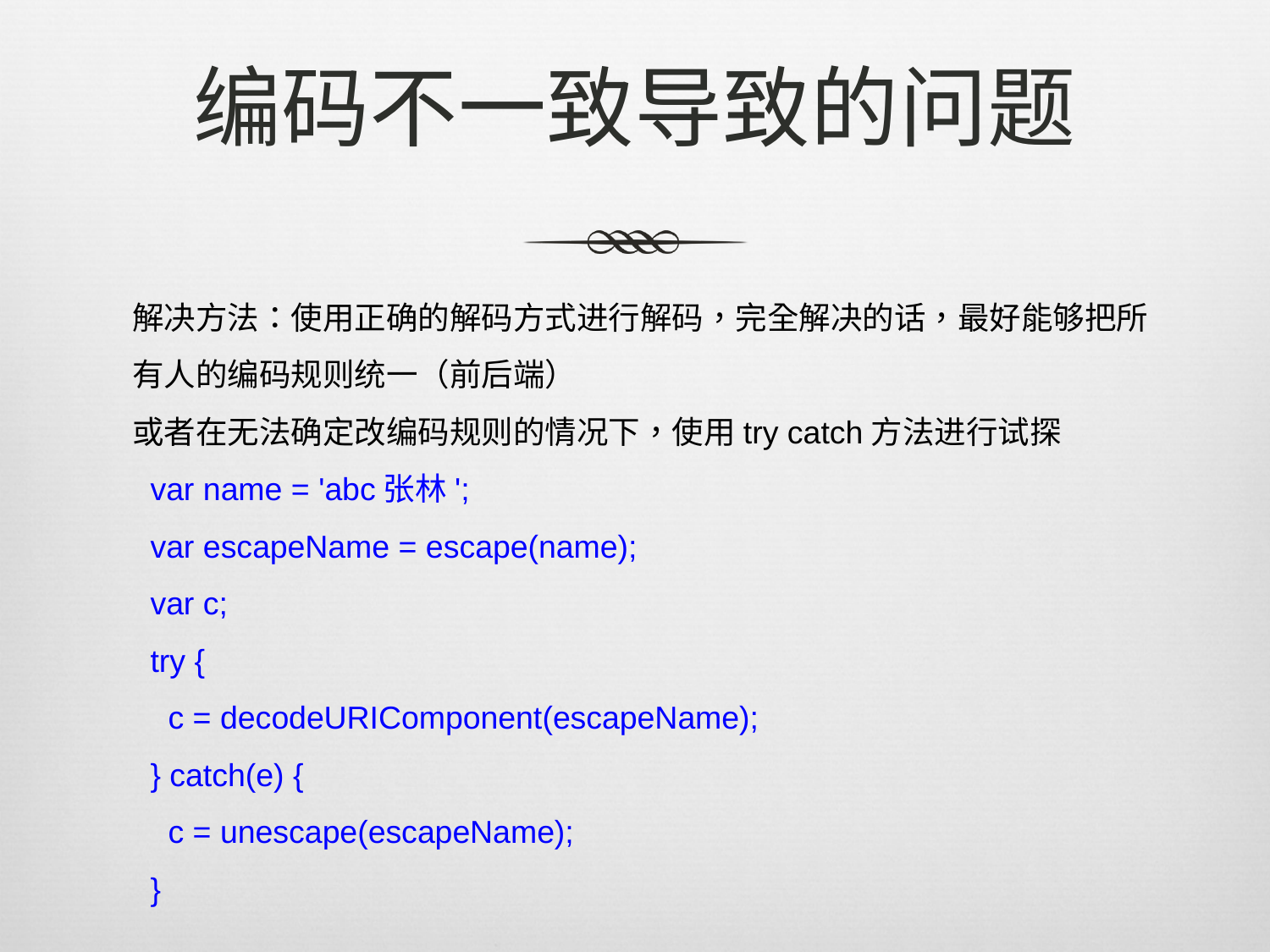

# 编码不一致导致的问题
解决方法：使用正确的解码方式进行解码，完全解决的话，最好能够把所有人的编码规则统一（前后端）
或者在无法确定改编码规则的情况下，使用try catch方法进行试探
  var name = 'abc张林';
  var escapeName = escape(name);
  var c;
  try {
    c = decodeURIComponent(escapeName);
  } catch(e) {
    c = unescape(escapeName);
  }